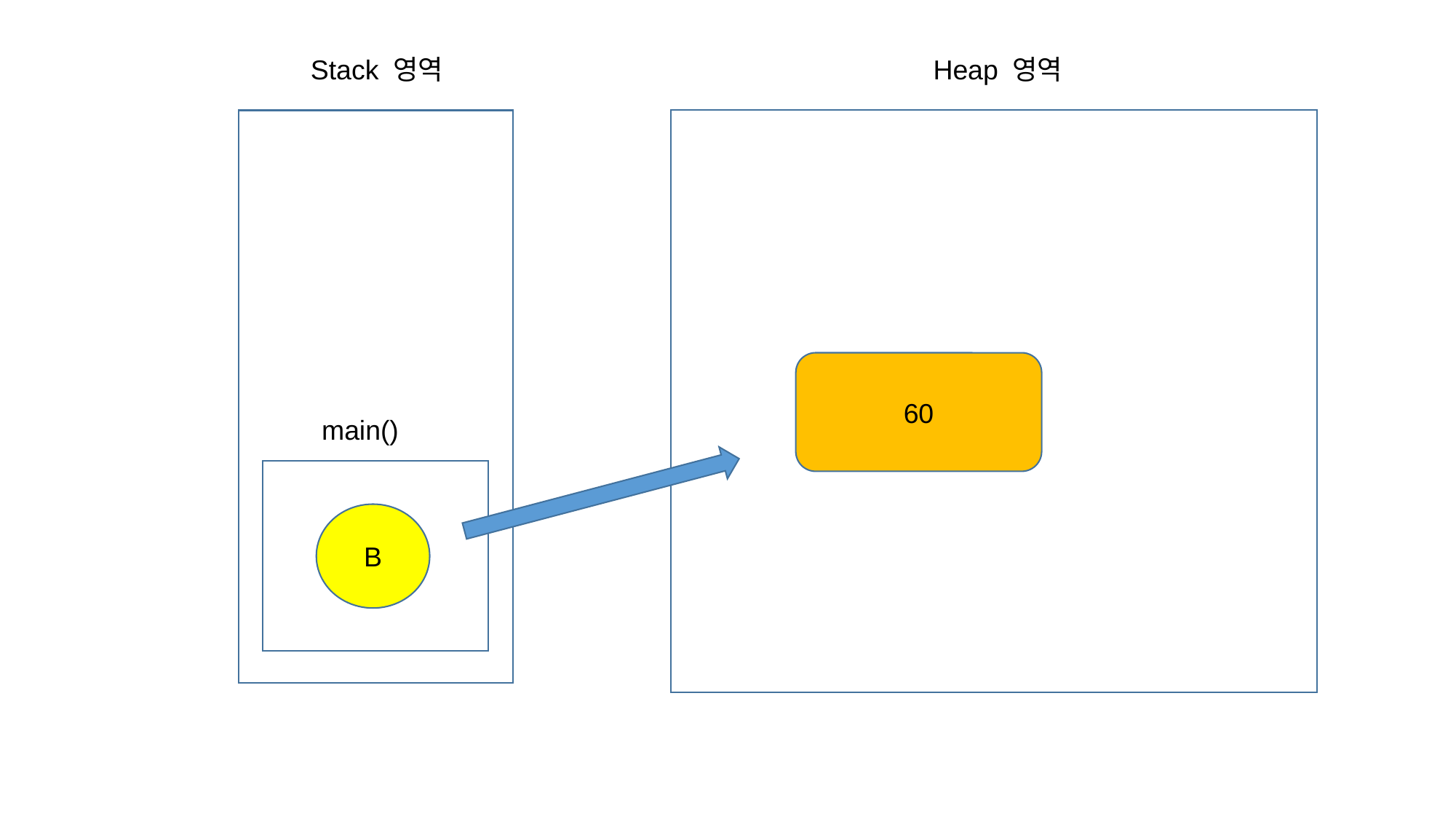

Stack 영역
 Heap 영역

60
main()

B